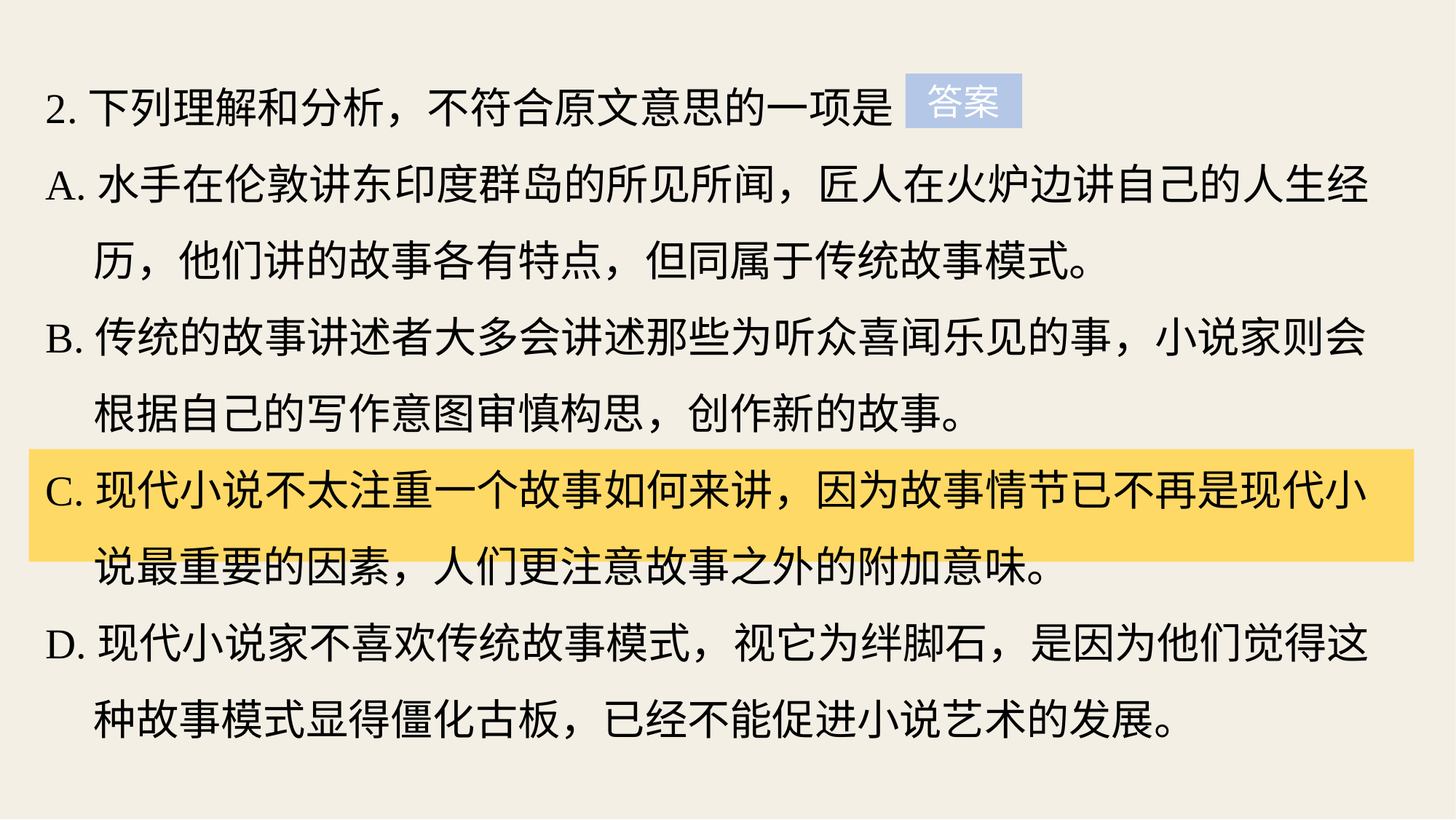

2.下列理解和分析，不符合原文意思的一项是
A.水手在伦敦讲东印度群岛的所见所闻，匠人在火炉边讲自己的人生经
    历，他们讲的故事各有特点，但同属于传统故事模式。
B.传统的故事讲述者大多会讲述那些为听众喜闻乐见的事，小说家则会
    根据自己的写作意图审慎构思，创作新的故事。
C.现代小说不太注重一个故事如何来讲，因为故事情节已不再是现代小
    说最重要的因素，人们更注意故事之外的附加意味。
D.现代小说家不喜欢传统故事模式，视它为绊脚石，是因为他们觉得这
    种故事模式显得僵化古板，已经不能促进小说艺术的发展。
答案